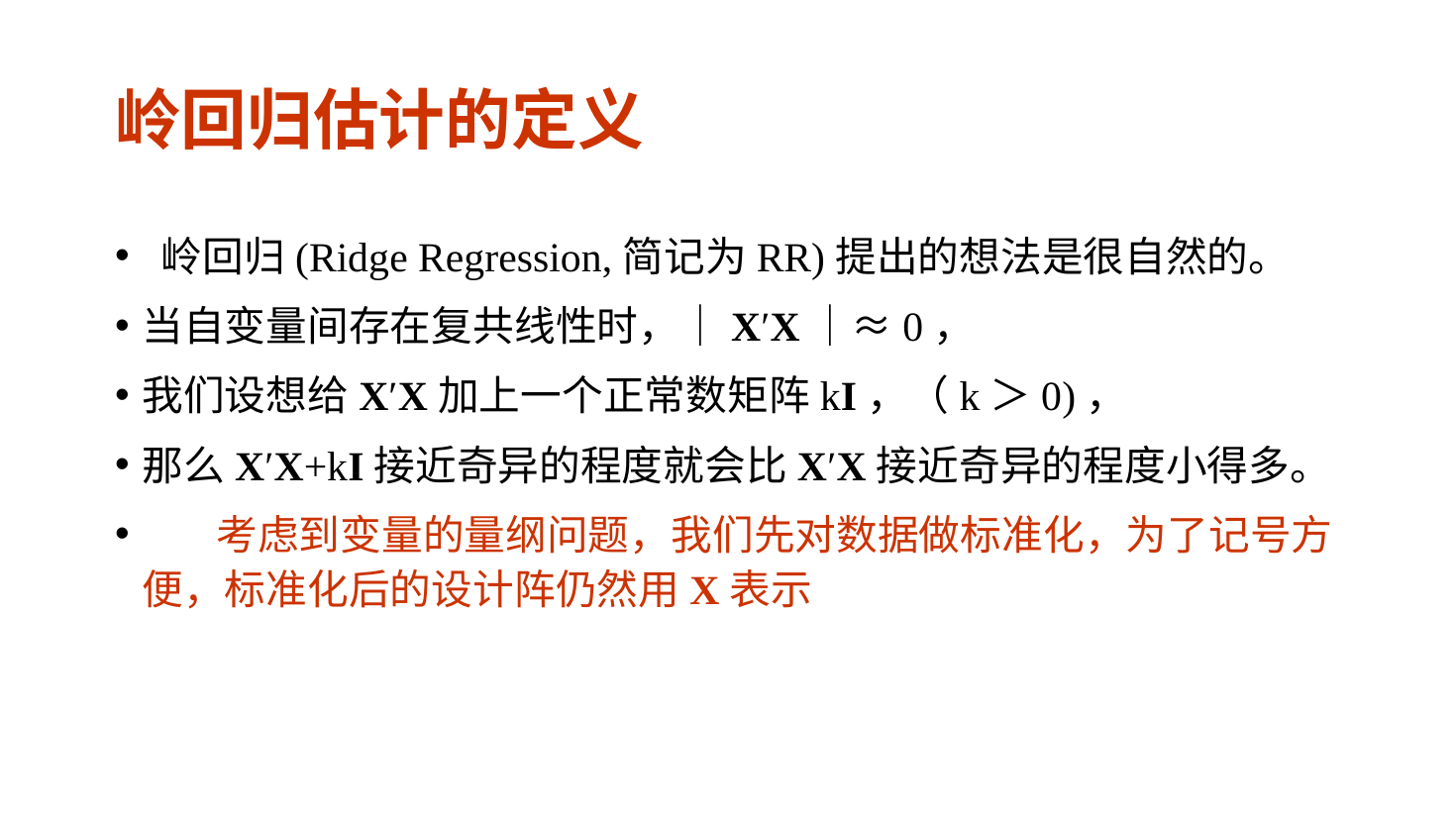

# 岭回归估计的定义
 岭回归(Ridge Regression,简记为RR)提出的想法是很自然的。
当自变量间存在复共线性时，｜X′X｜≈0，
我们设想给X′X加上一个正常数矩阵kI，（k＞0)，
那么X′X+kI接近奇异的程度就会比X′X接近奇异的程度小得多。
       考虑到变量的量纲问题，我们先对数据做标准化，为了记号方便，标准化后的设计阵仍然用X表示